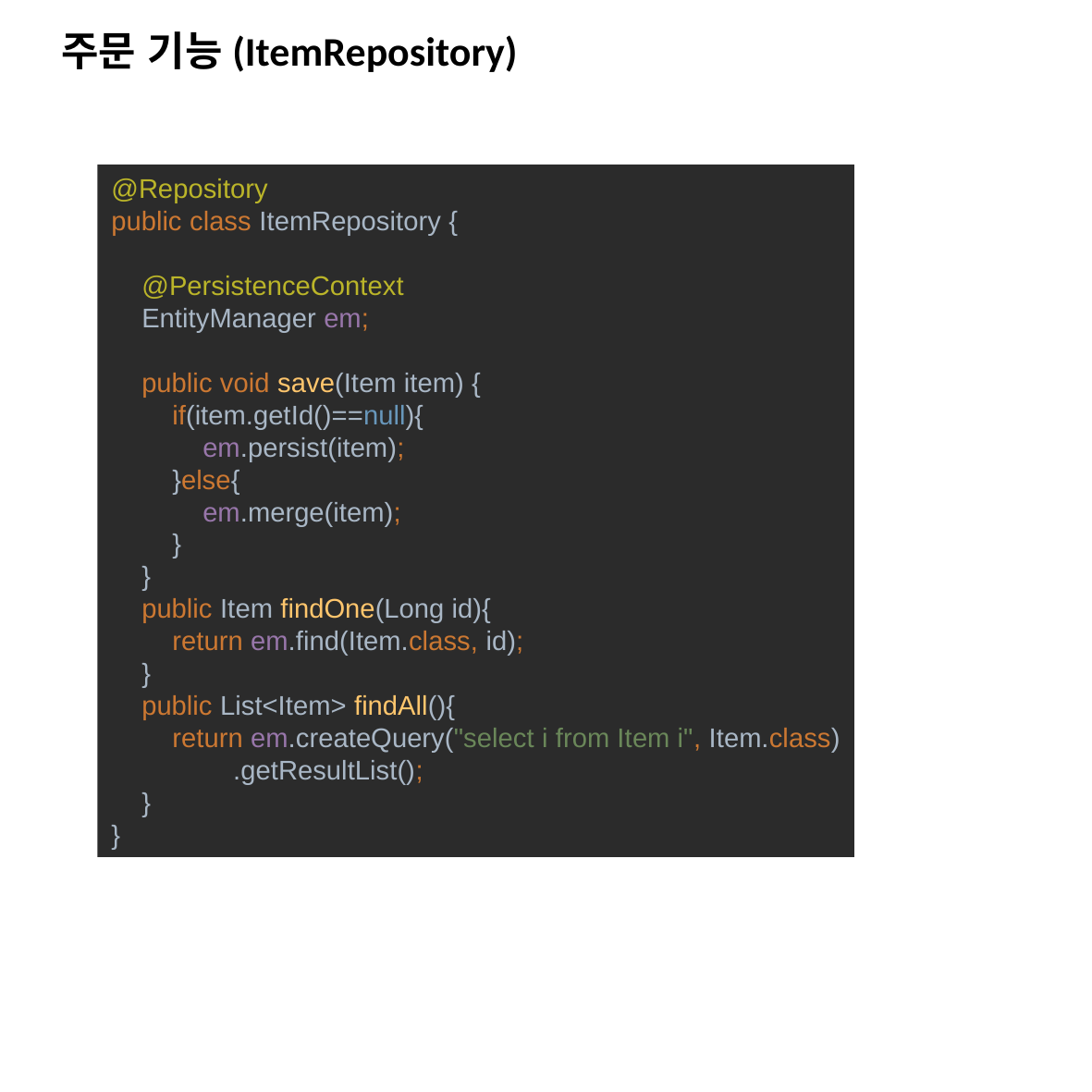

# 주문 기능(ItemRepository)
@Repository
public class ItemRepository {
    @PersistenceContext
    EntityManager em;
    public void save(Item item) {
        if(item.getId()==null){
            em.persist(item);
        }else{
            em.merge(item);
        }
    }
    public Item findOne(Long id){
        return em.find(Item.class, id);
    }
    public List<Item> findAll(){
        return em.createQuery("select i from Item i", Item.class)
                .getResultList();
    }
}